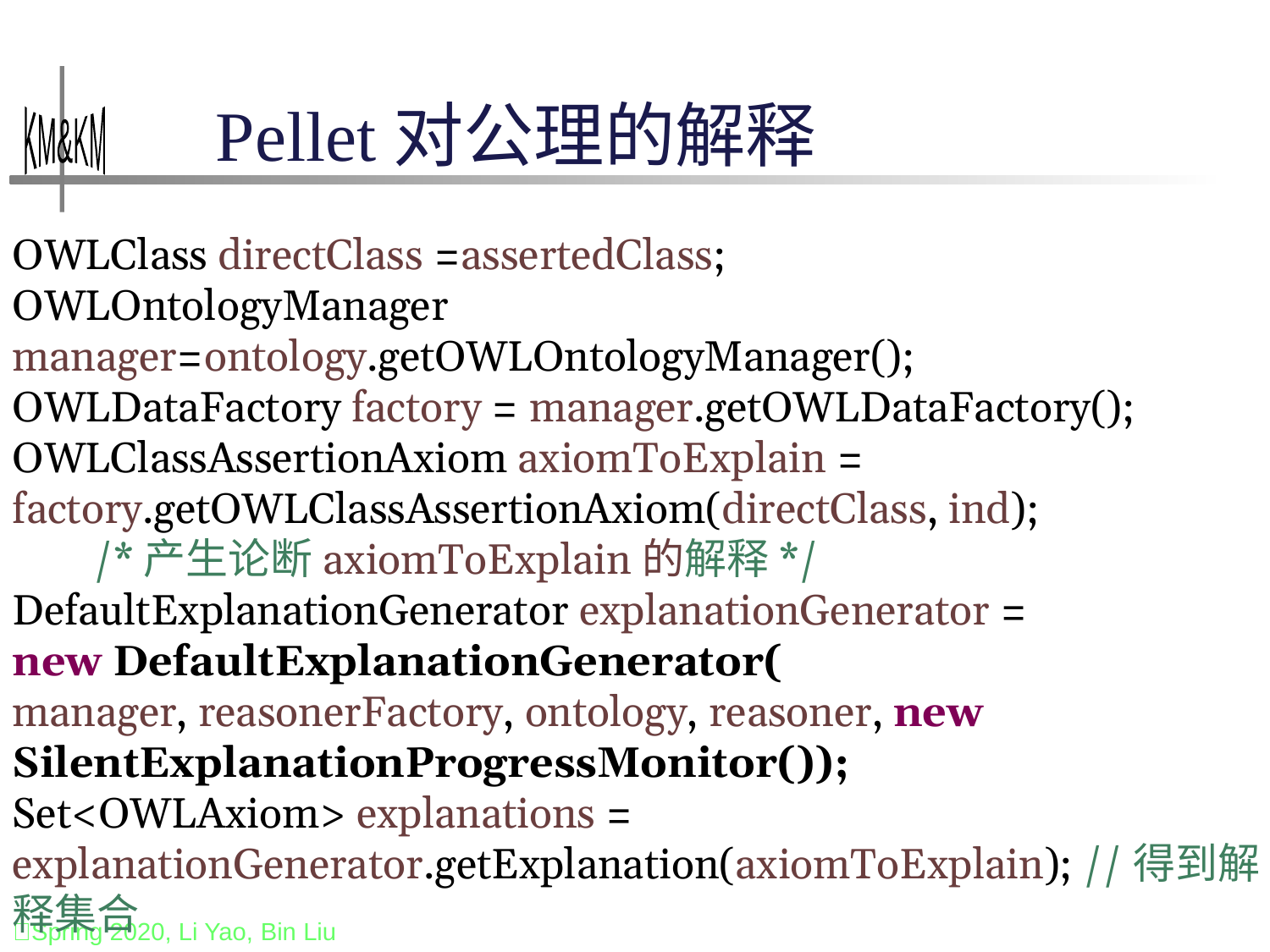

# Pellet对公理的解释
OWLClass directClass =assertedClass;
OWLOntologyManager manager=ontology.getOWLOntologyManager();
OWLDataFactory factory = manager.getOWLDataFactory();
OWLClassAssertionAxiom axiomToExplain = factory.getOWLClassAssertionAxiom(directClass, ind);
        /*产生论断axiomToExplain的解释*/
DefaultExplanationGenerator explanationGenerator =
new DefaultExplanationGenerator(
manager, reasonerFactory, ontology, reasoner, new SilentExplanationProgressMonitor());
Set<OWLAxiom> explanations = explanationGenerator.getExplanation(axiomToExplain); //得到解释集合